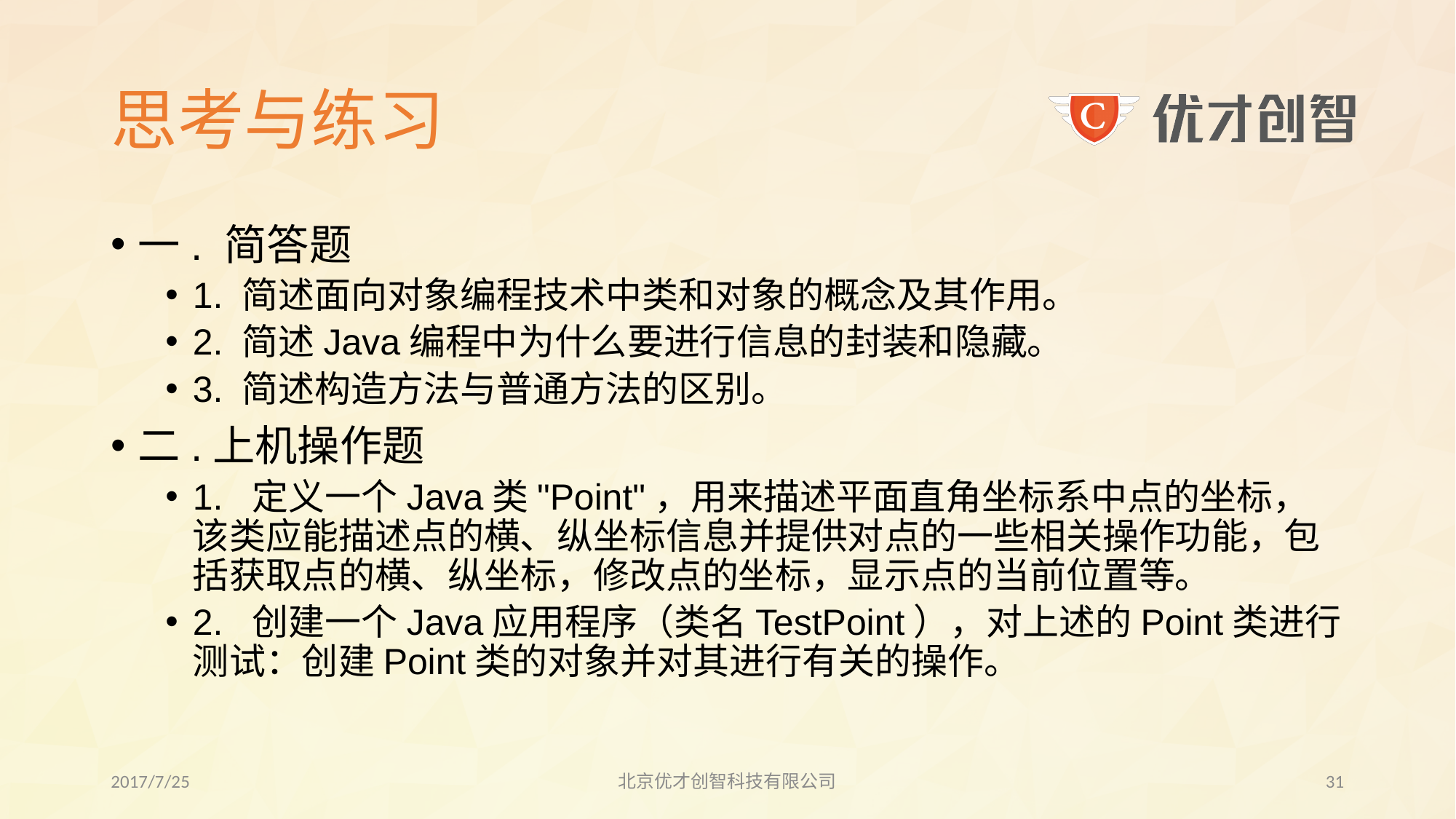

# 思考与练习
一. 简答题
1. 简述面向对象编程技术中类和对象的概念及其作用。
2. 简述Java编程中为什么要进行信息的封装和隐藏。
3. 简述构造方法与普通方法的区别。
二.上机操作题
1.  定义一个Java类"Point"，用来描述平面直角坐标系中点的坐标，该类应能描述点的横、纵坐标信息并提供对点的一些相关操作功能，包括获取点的横、纵坐标，修改点的坐标，显示点的当前位置等。
2.  创建一个Java应用程序（类名TestPoint），对上述的Point类进行测试：创建Point类的对象并对其进行有关的操作。
2017/7/25
北京优才创智科技有限公司
31